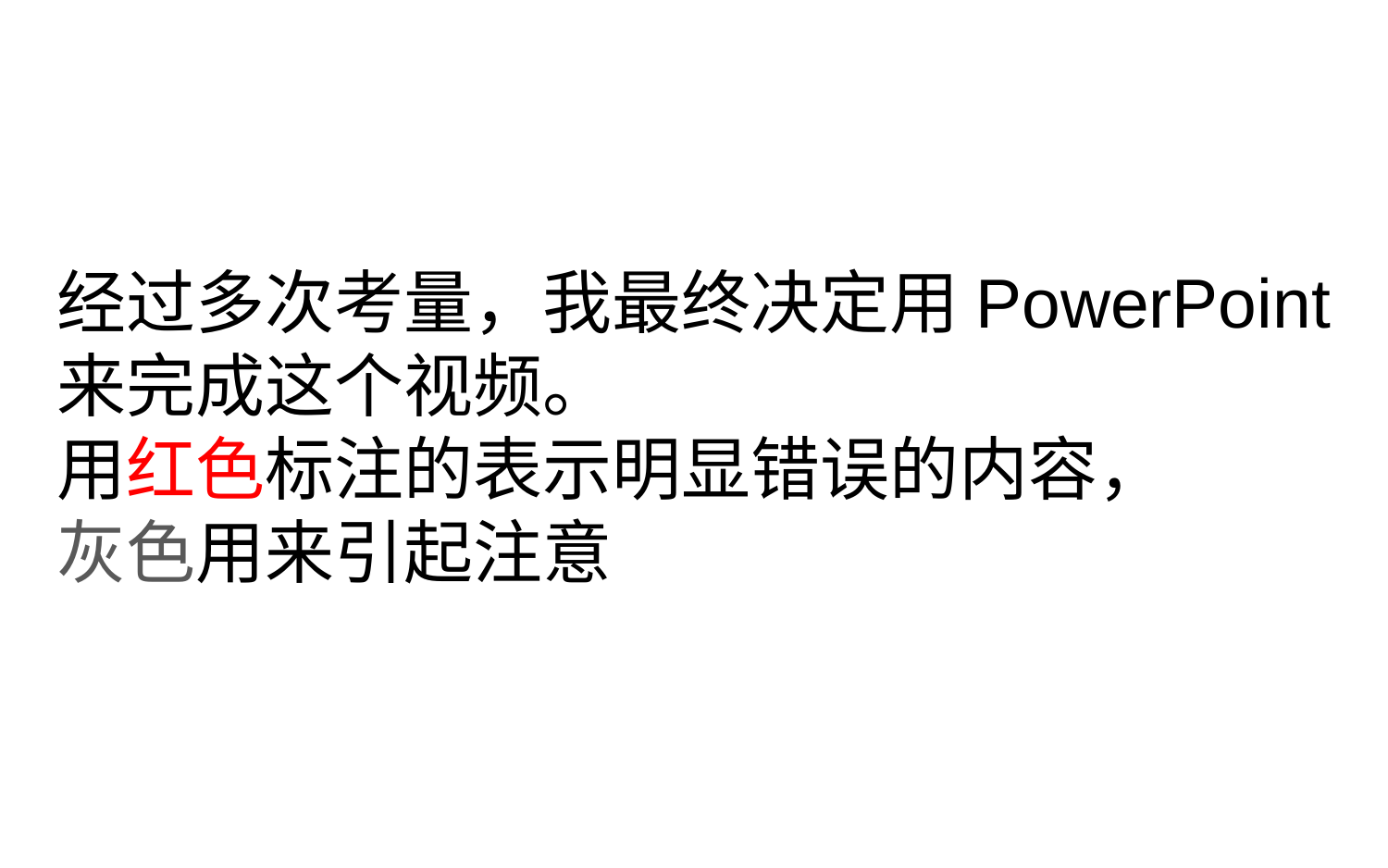

经过多次考量，我最终决定用PowerPoint
来完成这个视频。
用红色标注的表示明显错误的内容，
灰色用来引起注意